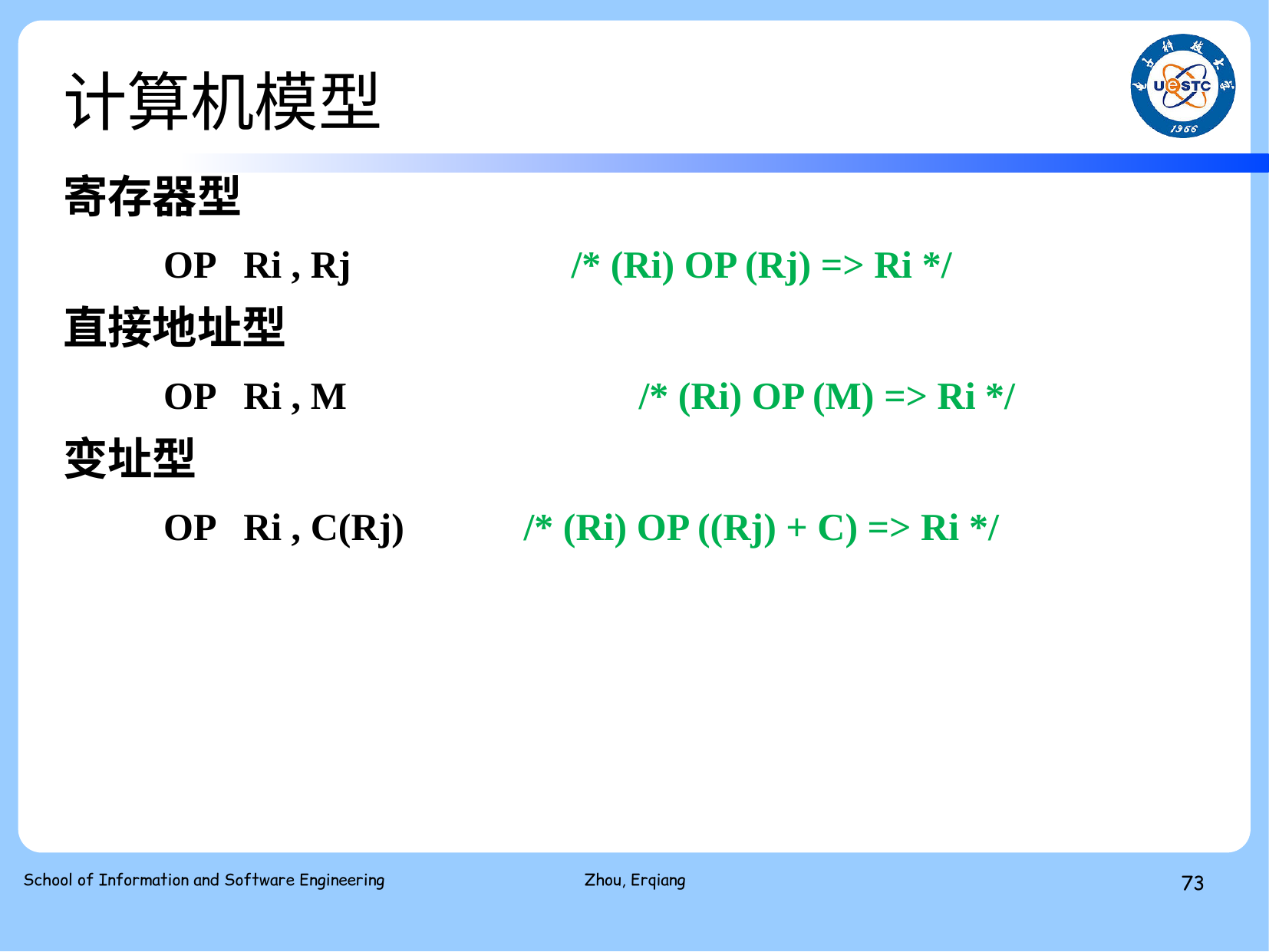

# 计算机模型
寄存器型
　　OP   Ri , Rj		　/* (Ri) OP (Rj) => Ri */
直接地址型
　　OP   Ri , M			/* (Ri) OP (M) => Ri */
变址型
　　OP   Ri , C(Rj)		/* (Ri) OP ((Rj) + C) => Ri */

 School of Information and Software Engineering
Zhou, Erqiang
73